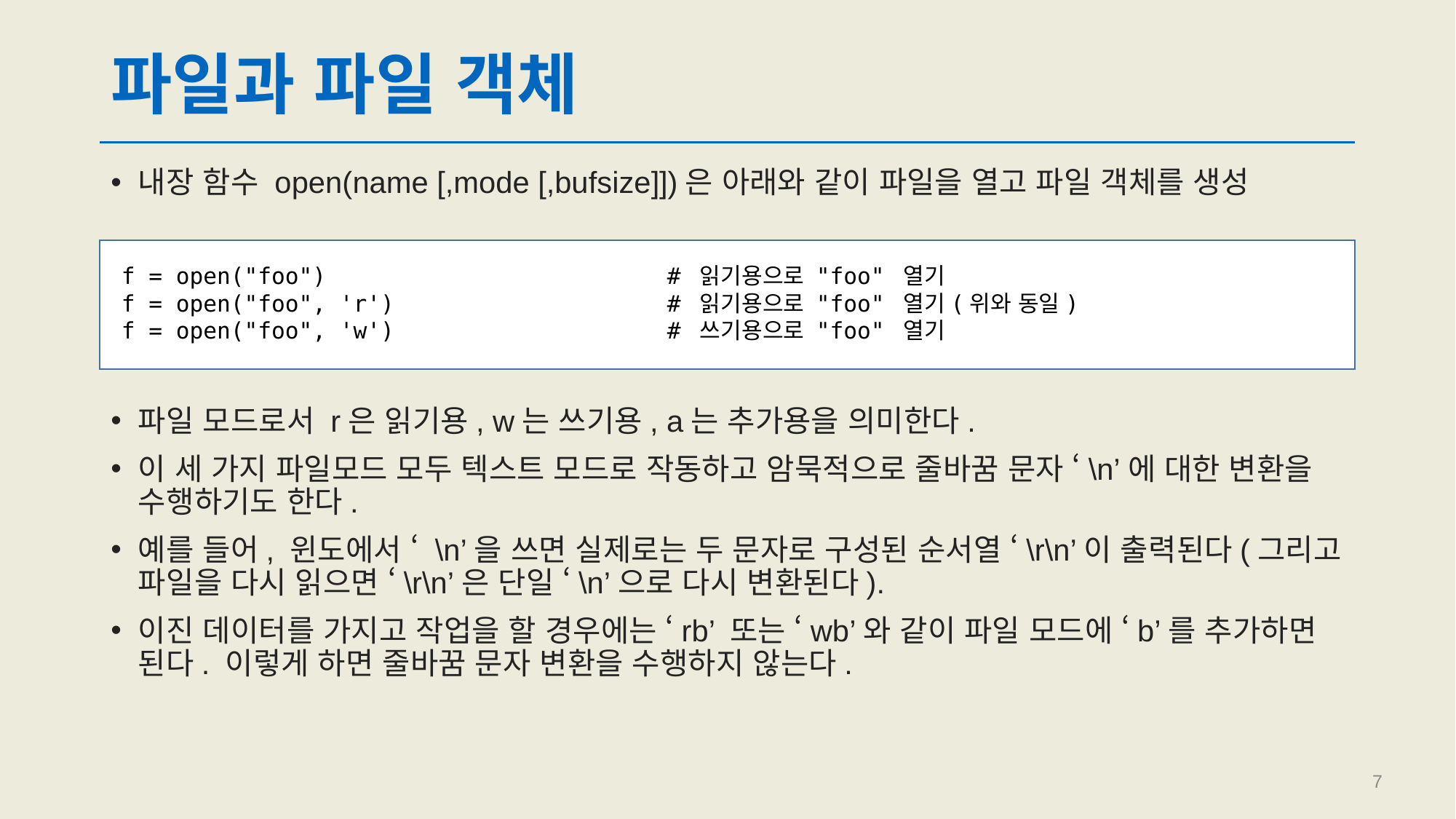

# 파일과 파일 객체
내장 함수 open(name [,mode [,bufsize]])은 아래와 같이 파일을 열고 파일 객체를 생성
f = open("foo")				# 읽기용으로 "foo" 열기
f = open("foo", 'r')			# 읽기용으로 "foo" 열기(위와 동일)
f = open("foo", 'w')			# 쓰기용으로 "foo" 열기
파일 모드로서 r은 읽기용, w는 쓰기용, a는 추가용을 의미한다.
이 세 가지 파일모드 모두 텍스트 모드로 작동하고 암묵적으로 줄바꿈 문자 ‘\n’에 대한 변환을 수행하기도 한다.
예를 들어, 윈도에서 ‘ \n’을 쓰면 실제로는 두 문자로 구성된 순서열 ‘\r\n’이 출력된다(그리고 파일을 다시 읽으면 ‘\r\n’은 단일 ‘\n’으로 다시 변환된다).
이진 데이터를 가지고 작업을 할 경우에는 ‘rb’ 또는 ‘wb’와 같이 파일 모드에 ‘b’를 추가하면 된다. 이렇게 하면 줄바꿈 문자 변환을 수행하지 않는다.
7